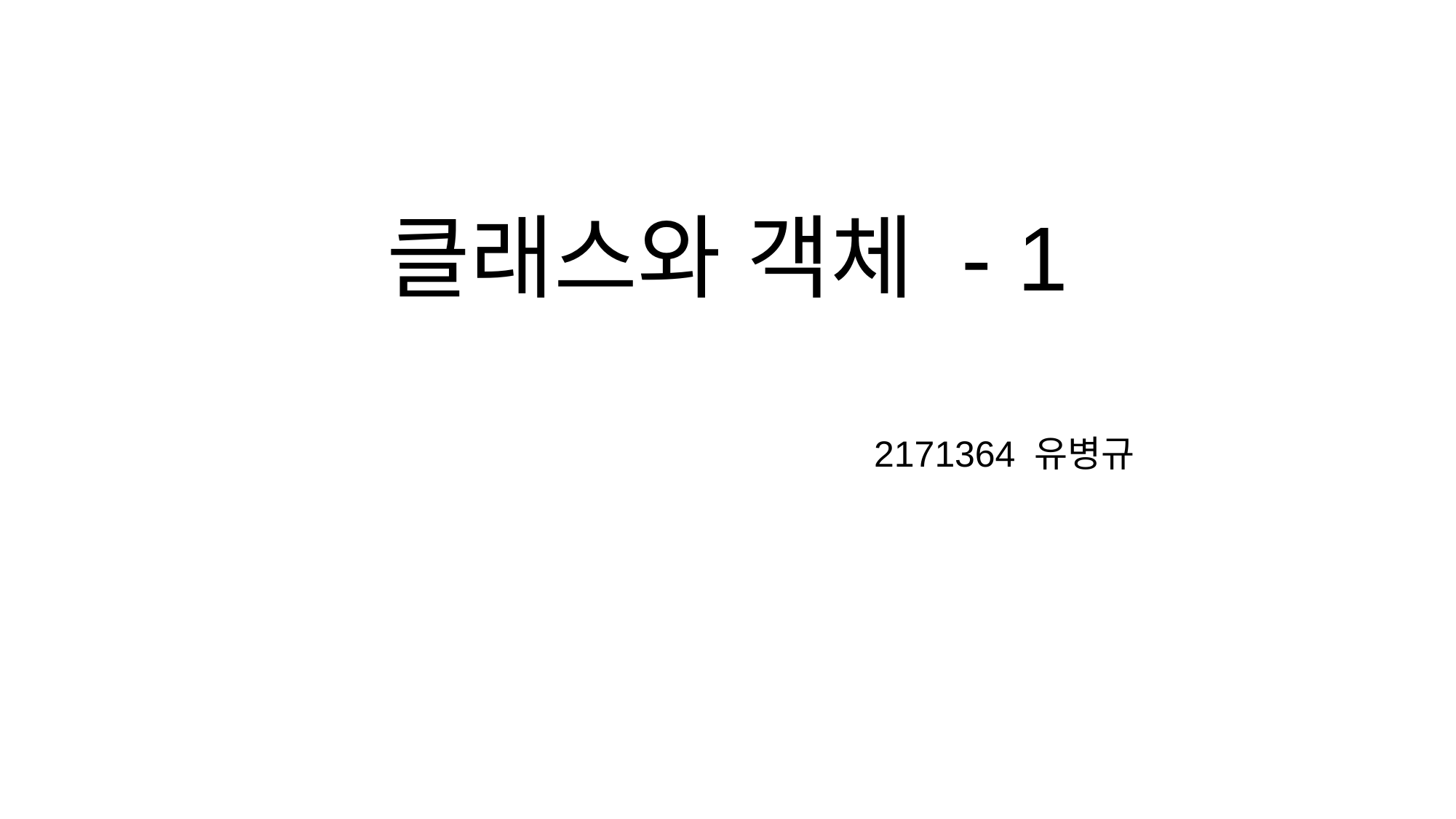

# 클래스와 객체 - 1
2171364 유병규